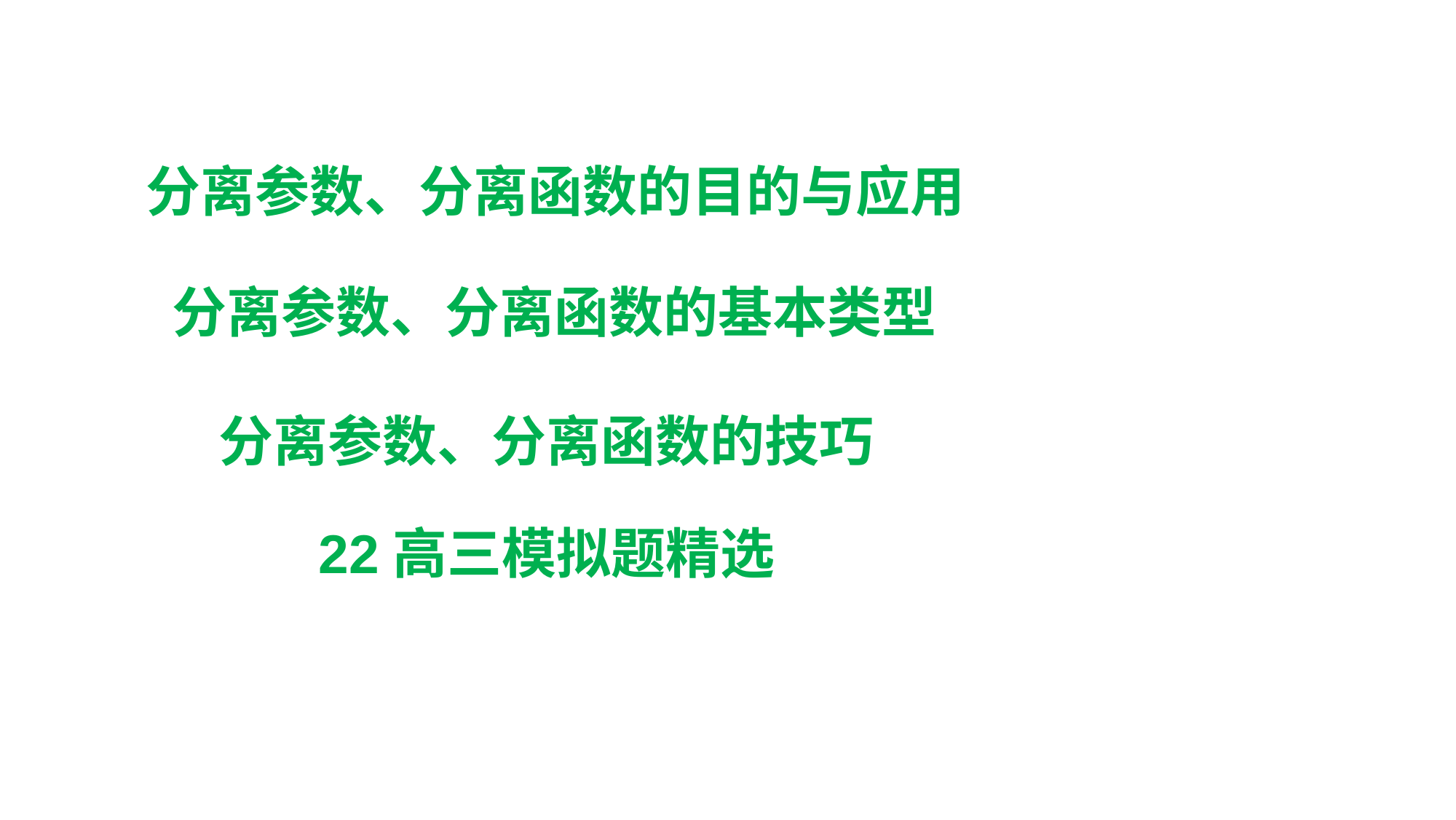

分离参数、分离函数的目的与应用
分离参数、分离函数的基本类型
分离参数、分离函数的技巧
22高三模拟题精选